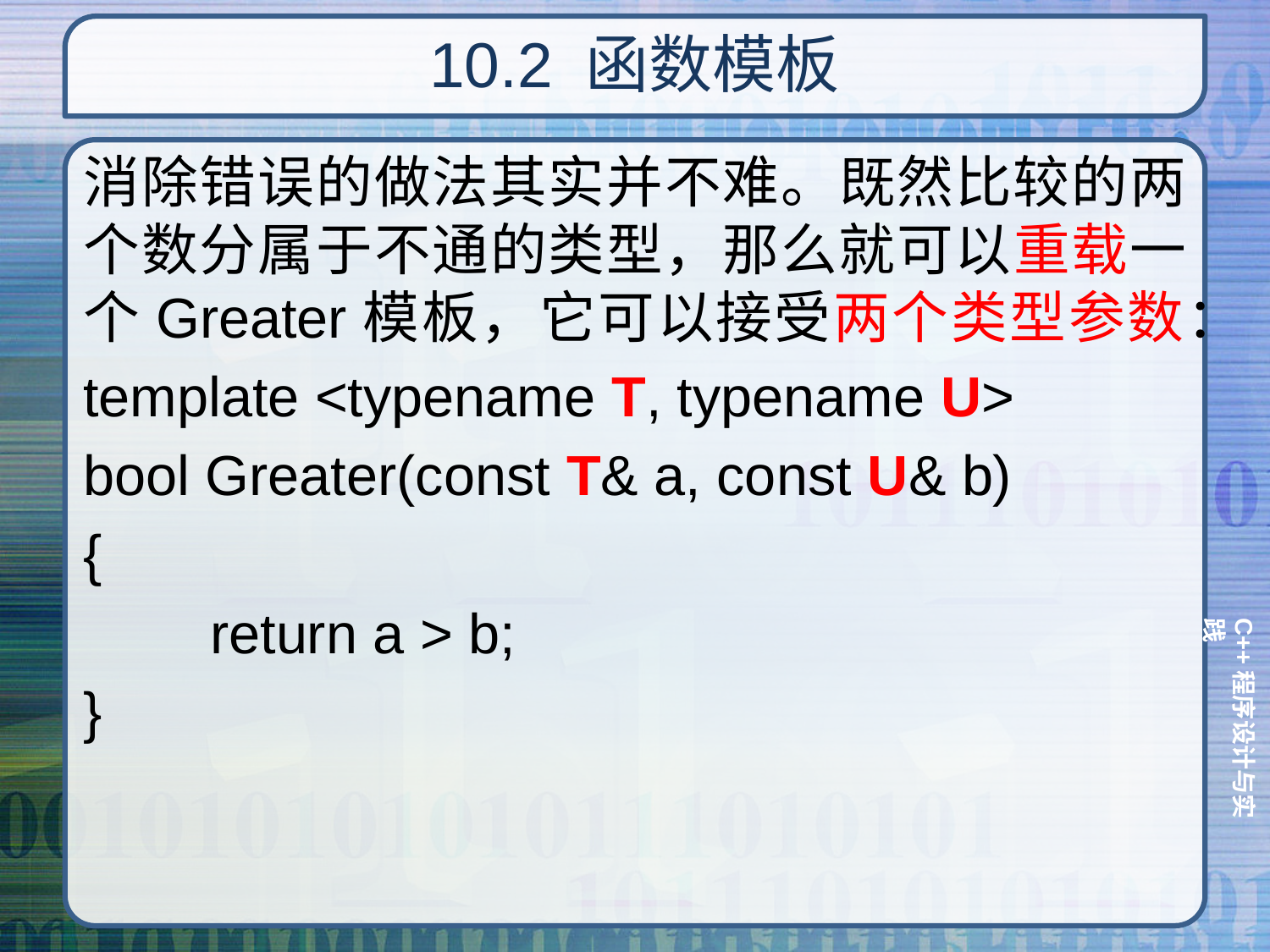

# 10.2 函数模板
消除错误的做法其实并不难。既然比较的两个数分属于不通的类型，那么就可以重载一个Greater模板，它可以接受两个类型参数：
template <typename T, typename U>
bool Greater(const T& a, const U& b)
{
	return a > b;
}